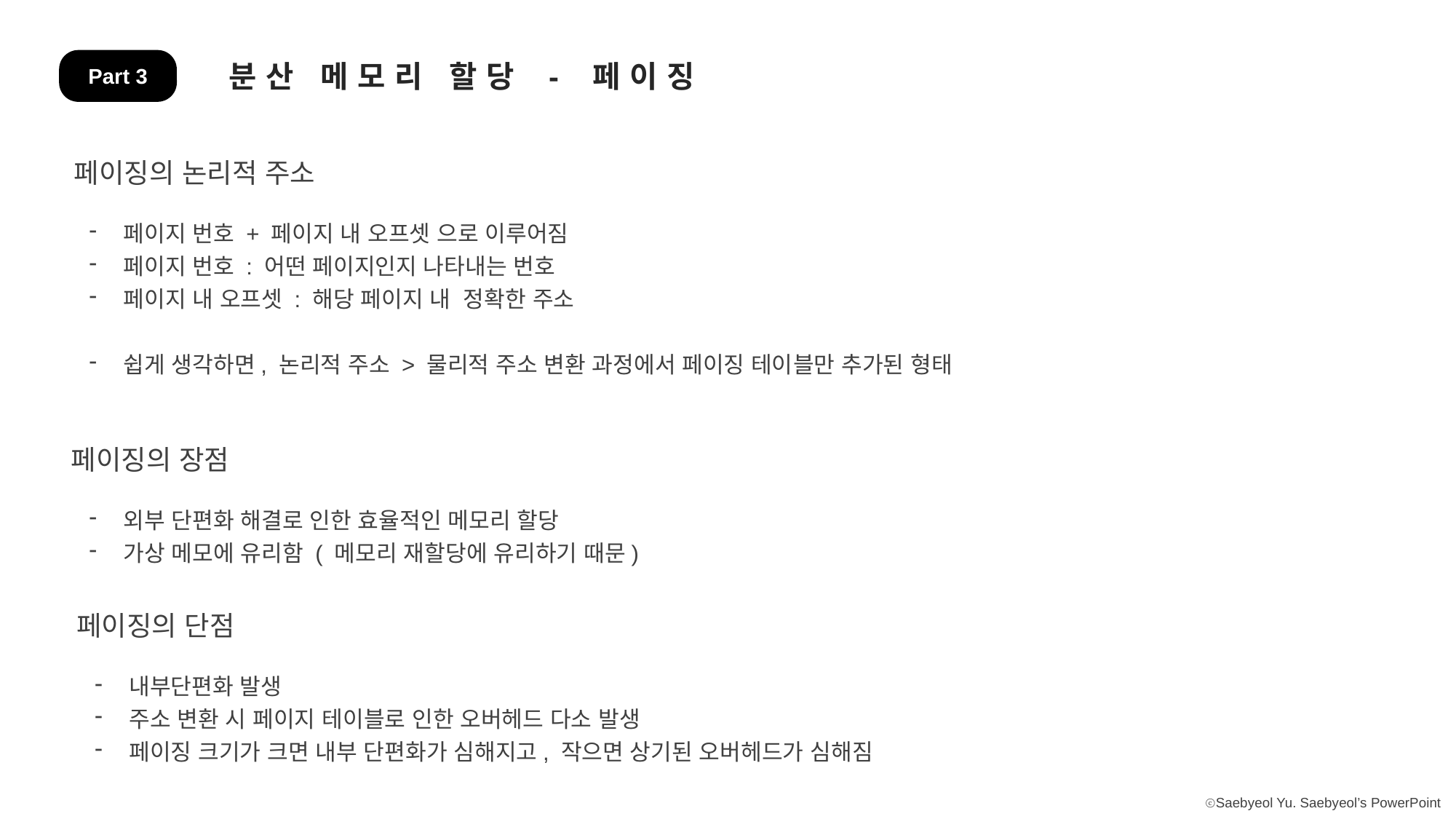

분산 메모리 할당 - 페이징
Part 3
페이징의 논리적 주소
페이지 번호 + 페이지 내 오프셋 으로 이루어짐
페이지 번호 : 어떤 페이지인지 나타내는 번호
페이지 내 오프셋 : 해당 페이지 내  정확한 주소

쉽게 생각하면, 논리적 주소 > 물리적 주소 변환 과정에서 페이징 테이블만 추가된 형태
페이징의 장점
외부 단편화 해결로 인한 효율적인 메모리 할당
가상 메모에 유리함 ( 메모리 재할당에 유리하기 때문)
페이징의 단점
내부단편화 발생
주소 변환 시 페이지 테이블로 인한 오버헤드 다소 발생
페이징 크기가 크면 내부 단편화가 심해지고, 작으면 상기된 오버헤드가 심해짐